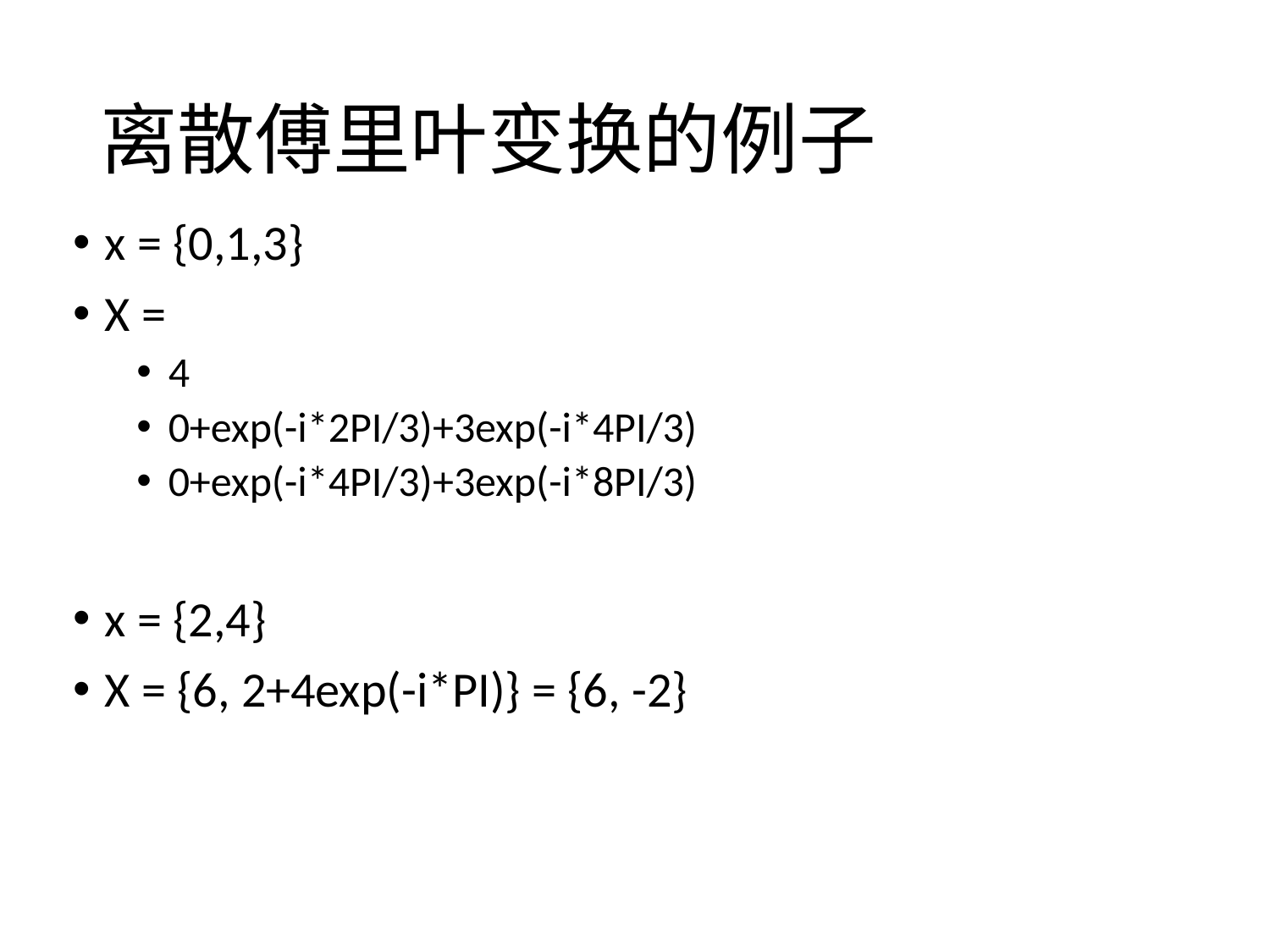

# 离散傅里叶变换的例子
x = {0,1,3}
X =
4
0+exp(-i*2PI/3)+3exp(-i*4PI/3)
0+exp(-i*4PI/3)+3exp(-i*8PI/3)

x = {2,4}
X = {6, 2+4exp(-i*PI)} = {6, -2}